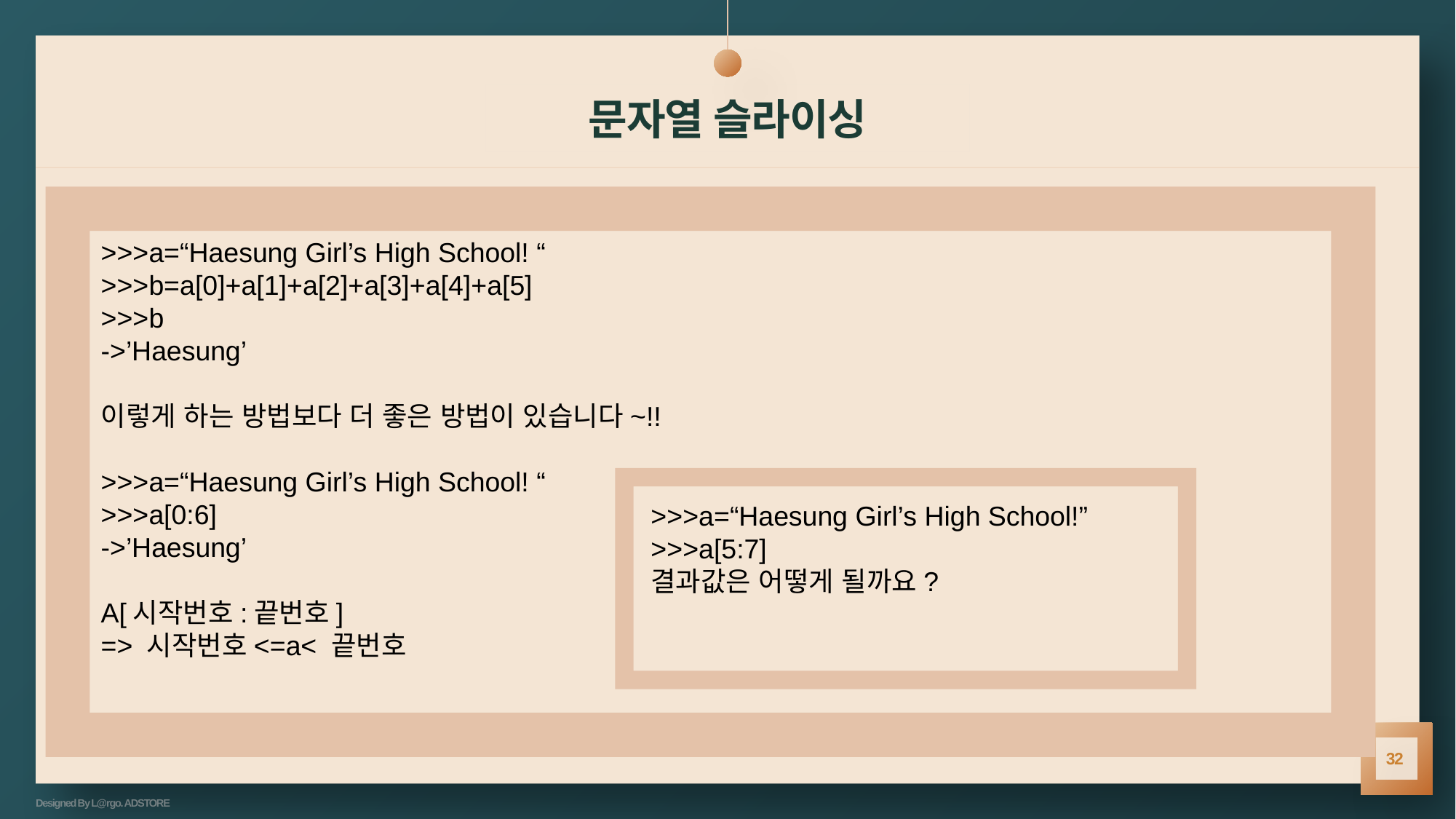

# 문자열 슬라이싱

>>>a=“Haesung Girl’s High School! “
>>>b=a[0]+a[1]+a[2]+a[3]+a[4]+a[5]
>>>b
->’Haesung’

이렇게 하는 방법보다 더 좋은 방법이 있습니다~!!

>>>a=“Haesung Girl’s High School! “
>>>a[0:6]
->’Haesung’

A[시작번호:끝번호]
=> 시작번호<=a< 끝번호

>>>a=“Haesung Girl’s High School!”
>>>a[5:7]
결과값은 어떻게 될까요?
32
Designed By L@rgo. ADSTORE